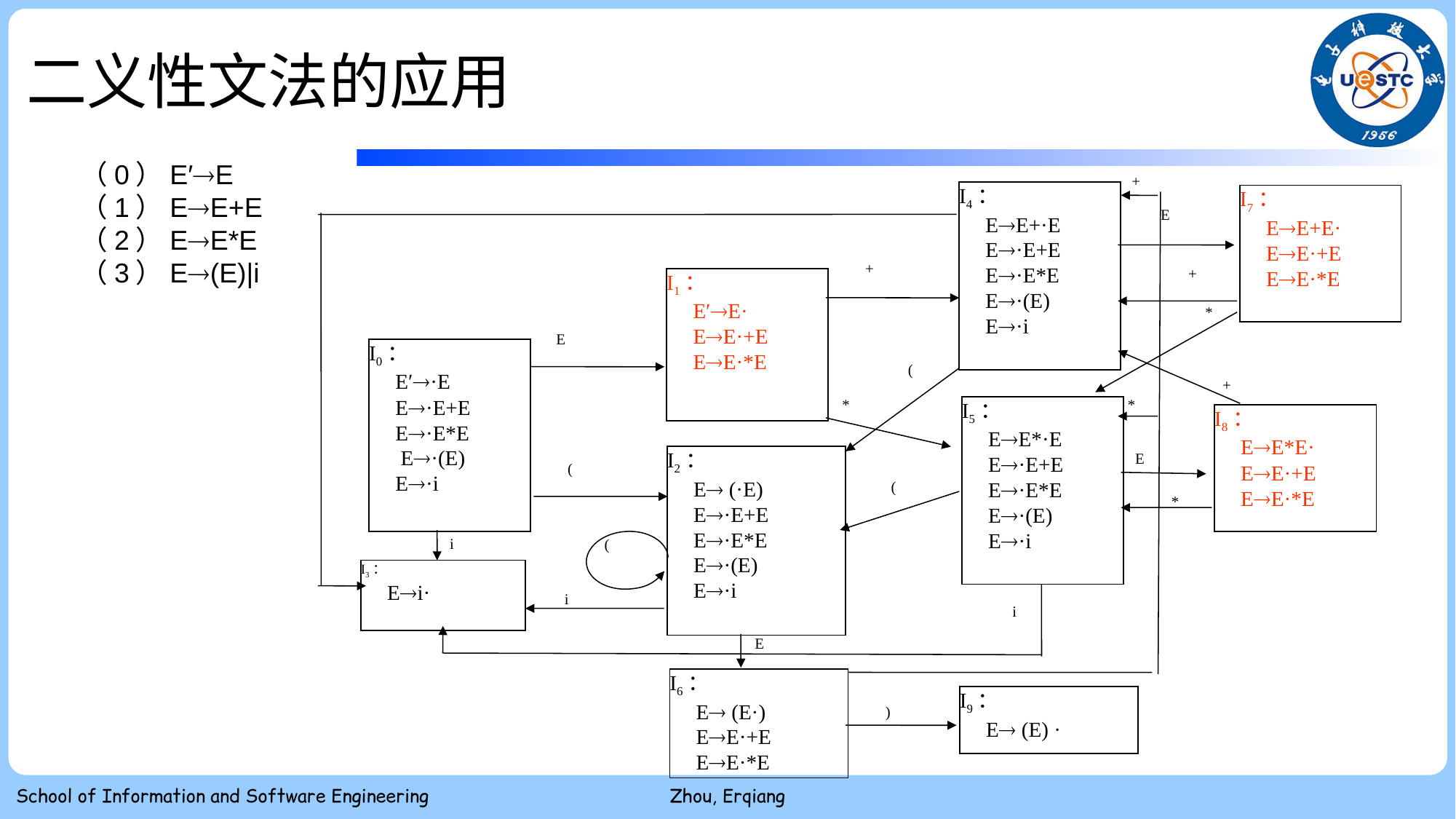

# 二义性文法的应用
（0）E′→E
（1）E→E+E
（2）E→E*E
（3）E→(E)|i
+
I4：
     E→E+·E
     E→·E+E
     E→·E*E
     E→·(E)
     E→·i

I7：
     E→E+E·
     E→E·+E
     E→E·*E

E

+
+
I1：
     E′→E·
     E→E·+E
     E→E·*E

*

E
I0：
     E′→·E
     E→·E+E
     E→·E*E
      E→·(E)
     E→·i

(

+
*
*
I5：
     E→E*·E
     E→·E+E
     E→·E*E
     E→·(E)
     E→·i

I8：
     E→E*E·
     E→E·+E
     E→E·*E

I2：
     E→ (·E)
     E→·E+E
     E→·E*E
     E→·(E)
     E→·i

E
(

(

*

i
(

I3：
     E→i·

i
i

E

I6：
     E→ (E·)
     E→E·+E
     E→E·*E

I9：
     E→ (E) ·

)

School of Information and Software Engineering
Zhou, Erqiang
18